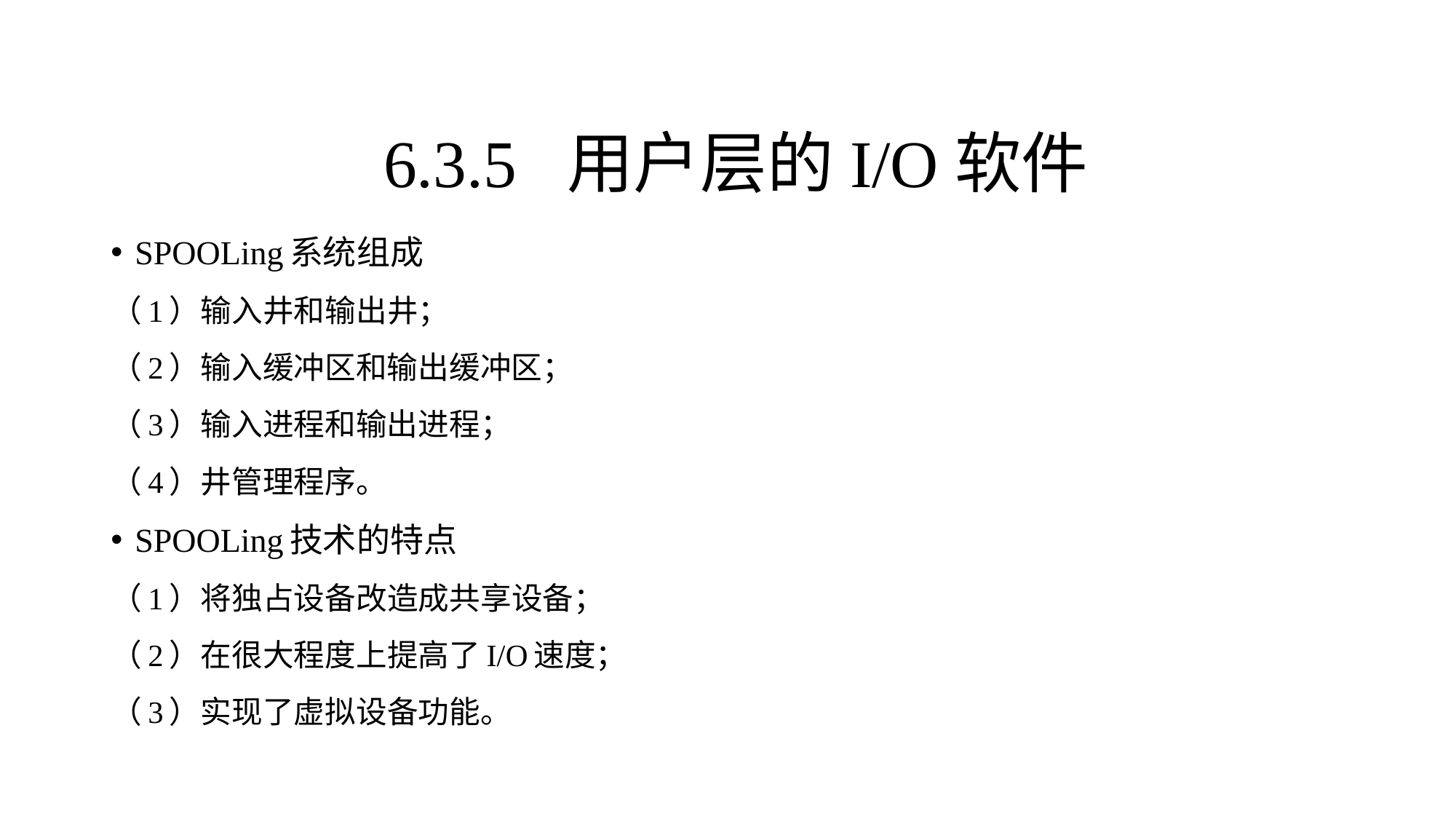

SPOOLing系统组成
（1）输入井和输出井；
（2）输入缓冲区和输出缓冲区；
（3）输入进程和输出进程；
（4）井管理程序。
SPOOLing技术的特点
（1）将独占设备改造成共享设备；
（2）在很大程度上提高了I/O速度；
（3）实现了虚拟设备功能。
 6.3.5  用户层的I/O软件
17